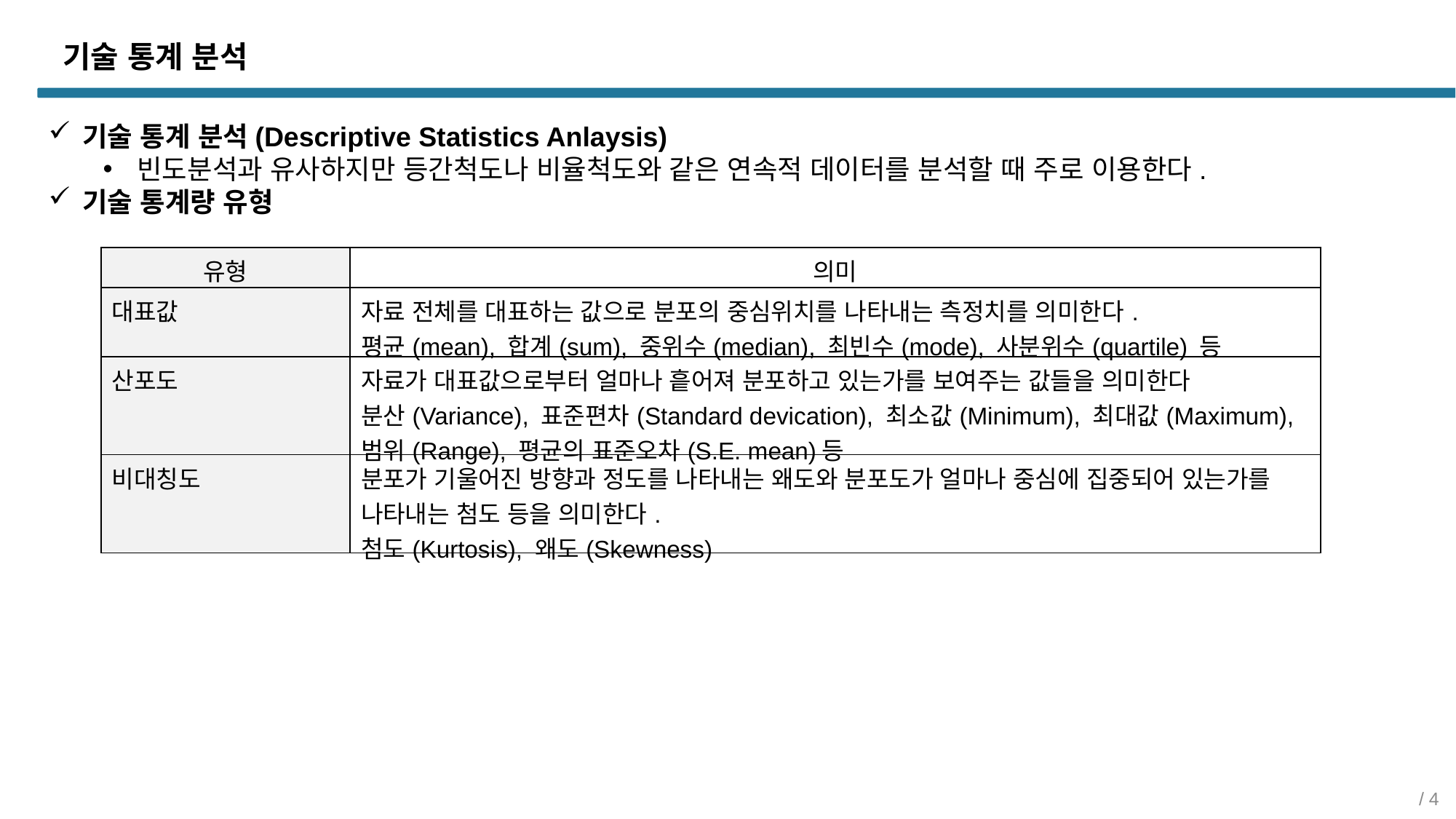

기술 통계 분석
기술 통계 분석(Descriptive Statistics Anlaysis)
빈도분석과 유사하지만 등간척도나 비율척도와 같은 연속적 데이터를 분석할 때 주로 이용한다.
기술 통계량 유형
| 유형 | 의미 |
| --- | --- |
| 대표값 | 자료 전체를 대표하는 값으로 분포의 중심위치를 나타내는 측정치를 의미한다. 평균(mean), 합계(sum), 중위수(median), 최빈수(mode), 사분위수(quartile) 등 |
| 산포도 | 자료가 대표값으로부터 얼마나 흩어져 분포하고 있는가를 보여주는 값들을 의미한다 분산(Variance), 표준편차(Standard devication), 최소값(Minimum), 최대값(Maximum), 범위(Range), 평균의 표준오차(S.E. mean)등 |
| 비대칭도 | 분포가 기울어진 방향과 정도를 나타내는 왜도와 분포도가 얼마나 중심에 집중되어 있는가를 나타내는 첨도 등을 의미한다. 첨도(Kurtosis), 왜도(Skewness) |
/ 4